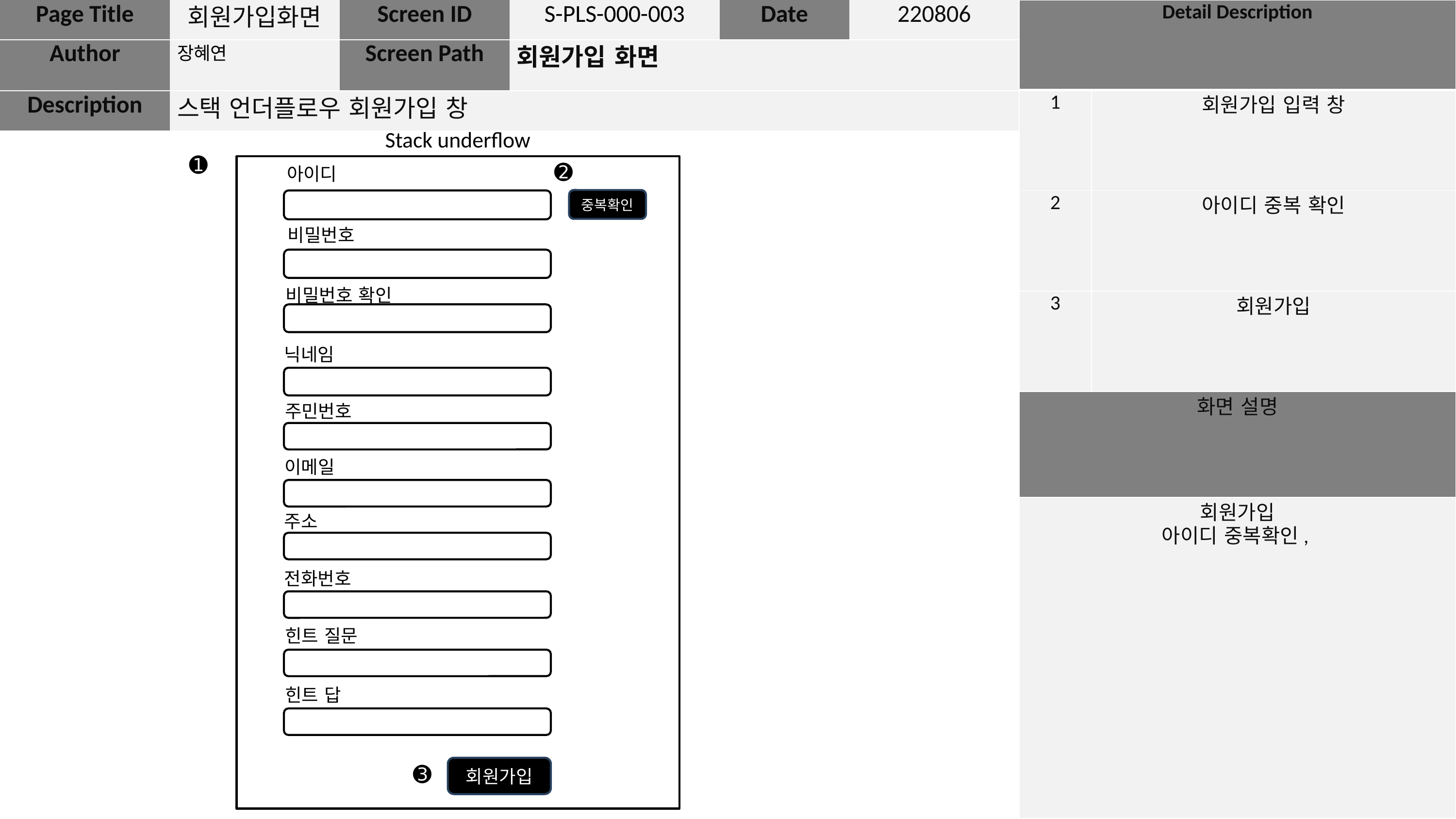

| Detail Description |  |
| --- | --- |
| 1 | 회원가입 입력 창 |
| 2 | 아이디 중복 확인 |
| 3 | 회원가입 |
| 화면 설명 |  |
| 회원가입 아이디 중복확인, |  |
| Page Title | 회원가입화면 | Screen ID | S-PLS-000-003 | Date | 220806 |
| --- | --- | --- | --- | --- | --- |
| Author | 장혜연 | Screen Path | 회원가입 화면 |  |  |
| Description | 스택 언더플로우 회원가입 창 |  |  |  |  |
Stack underflow
➊
➋

아이디
중복확인

비밀번호

비밀번호 확인

닉네임

주민번호

이메일

주소

전화번호

힌트 질문

힌트 답

➌
회원가입